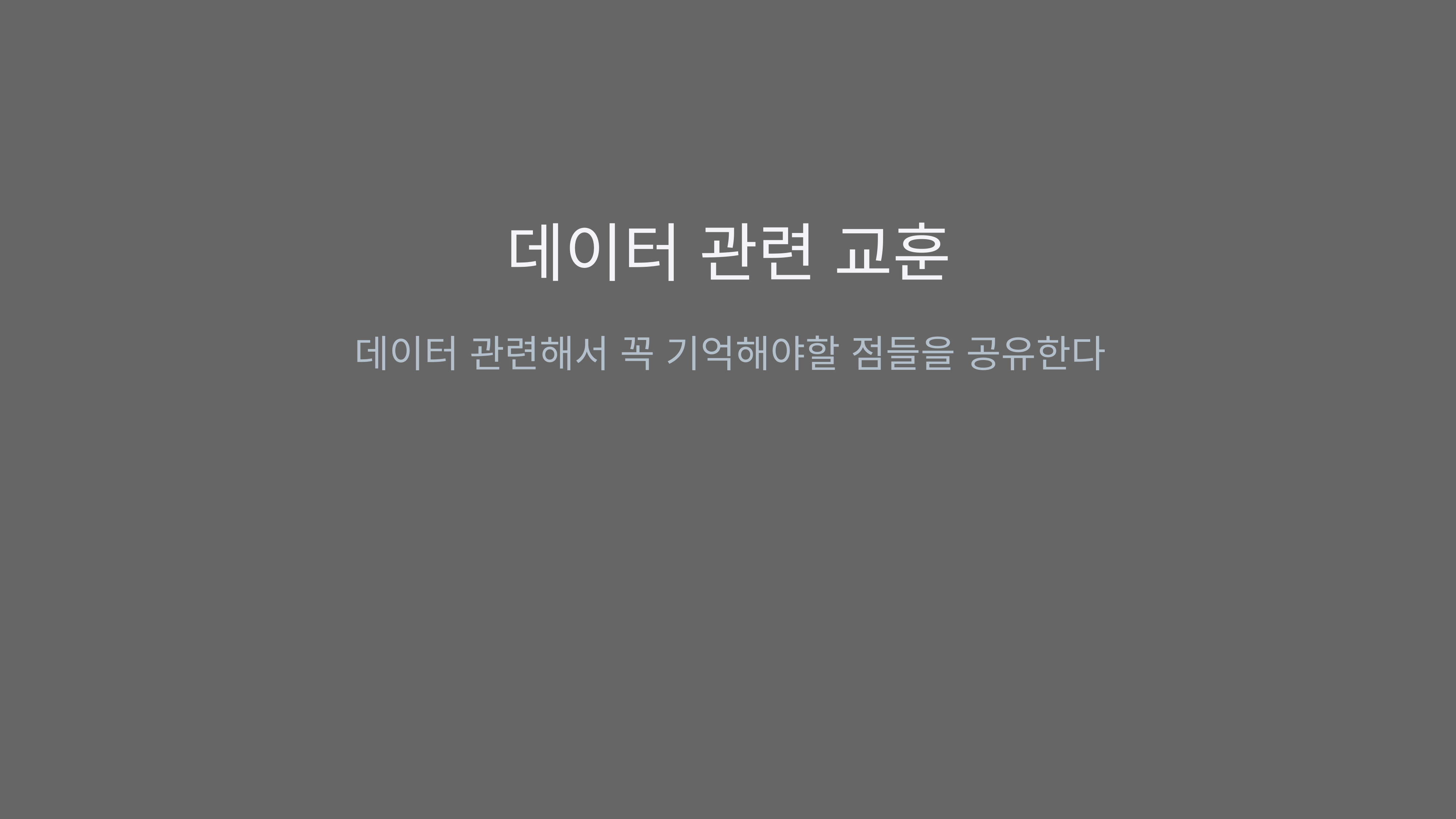

# 데이터 관련 교훈
데이터 관련해서 꼭 기억해야할 점들을 공유한다